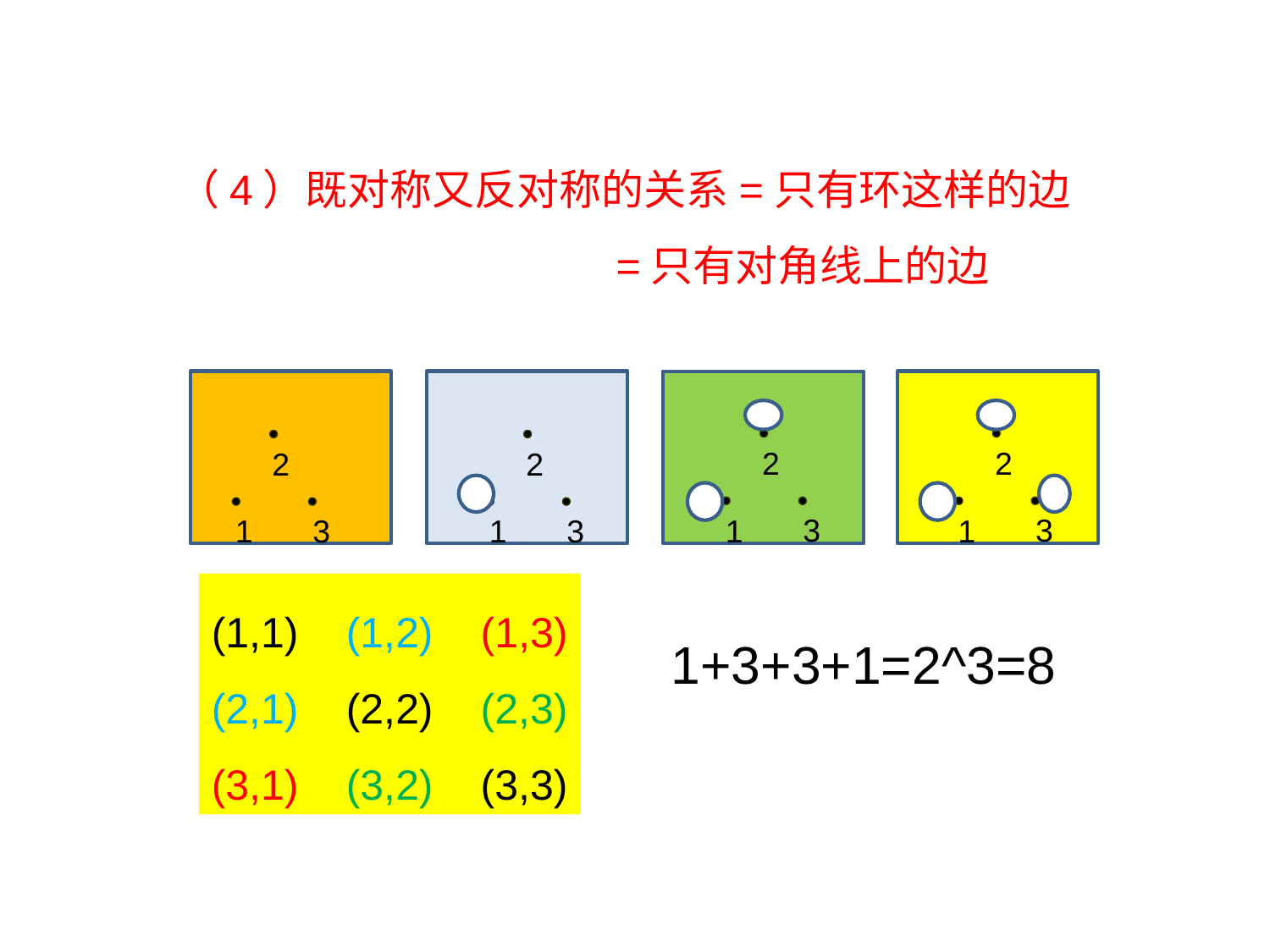

# （4）既对称又反对称的关系=只有环这样的边 =只有对角线上的边 3个顶点上总环数可以是0、1、2、3。

2
2
2
2

3
3
3
3
1
1
1
1
(1,1)    (1,2)    (1,3)
(2,1)    (2,2)    (2,3)
(3,1)    (3,2)    (3,3)
1+3+3+1=2^3=8